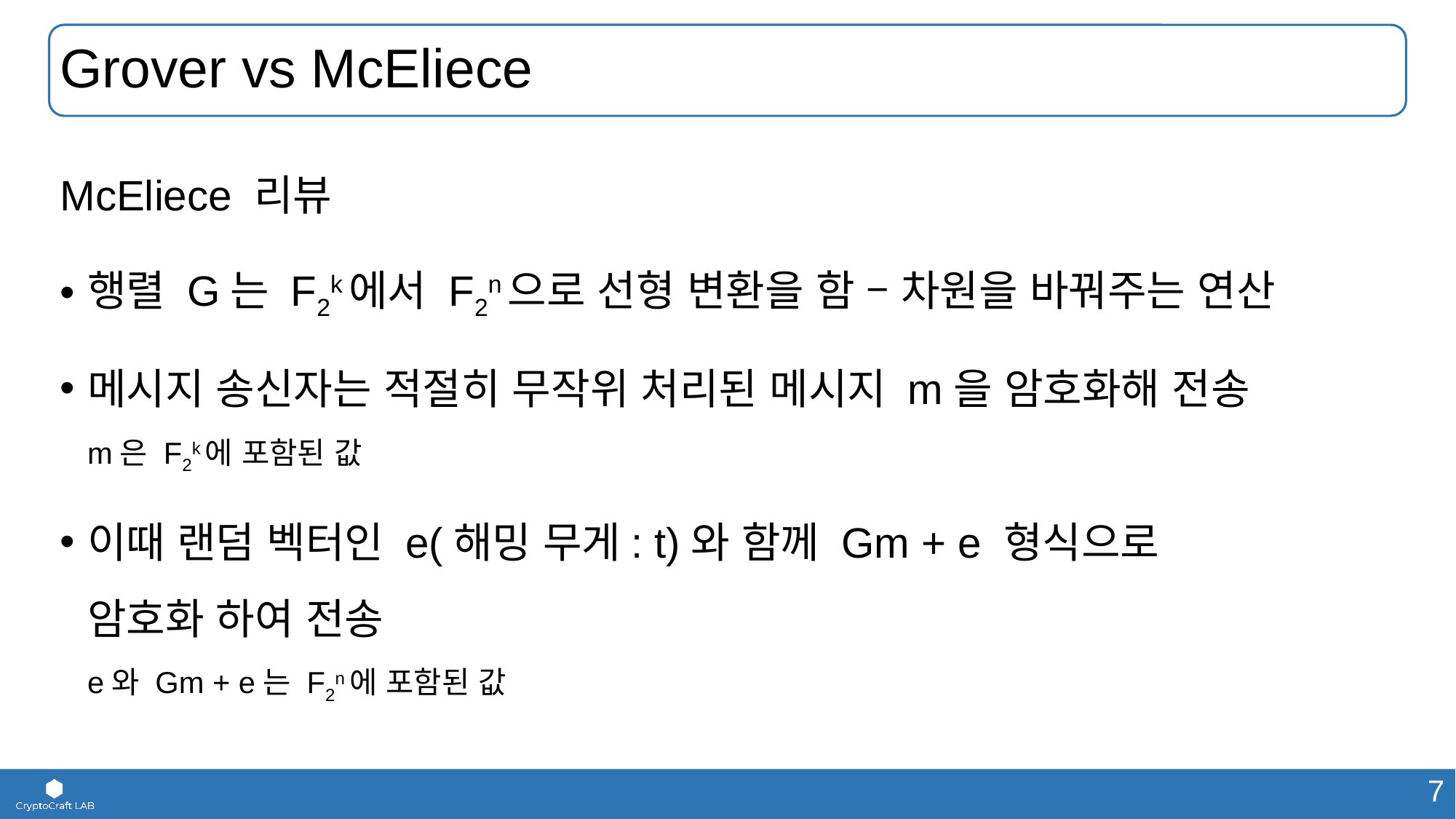

# Grover vs McEliece
McEliece 리뷰
행렬 G는 F2k에서 F2n으로 선형 변환을 함 – 차원을 바꿔주는 연산
메시지 송신자는 적절히 무작위 처리된 메시지 m을 암호화해 전송
m은 F2k에 포함된 값
이때 랜덤 벡터인 e(해밍 무게: t)와 함께 Gm + e 형식으로
암호화 하여 전송
e와 Gm + e는 F2n에 포함된 값